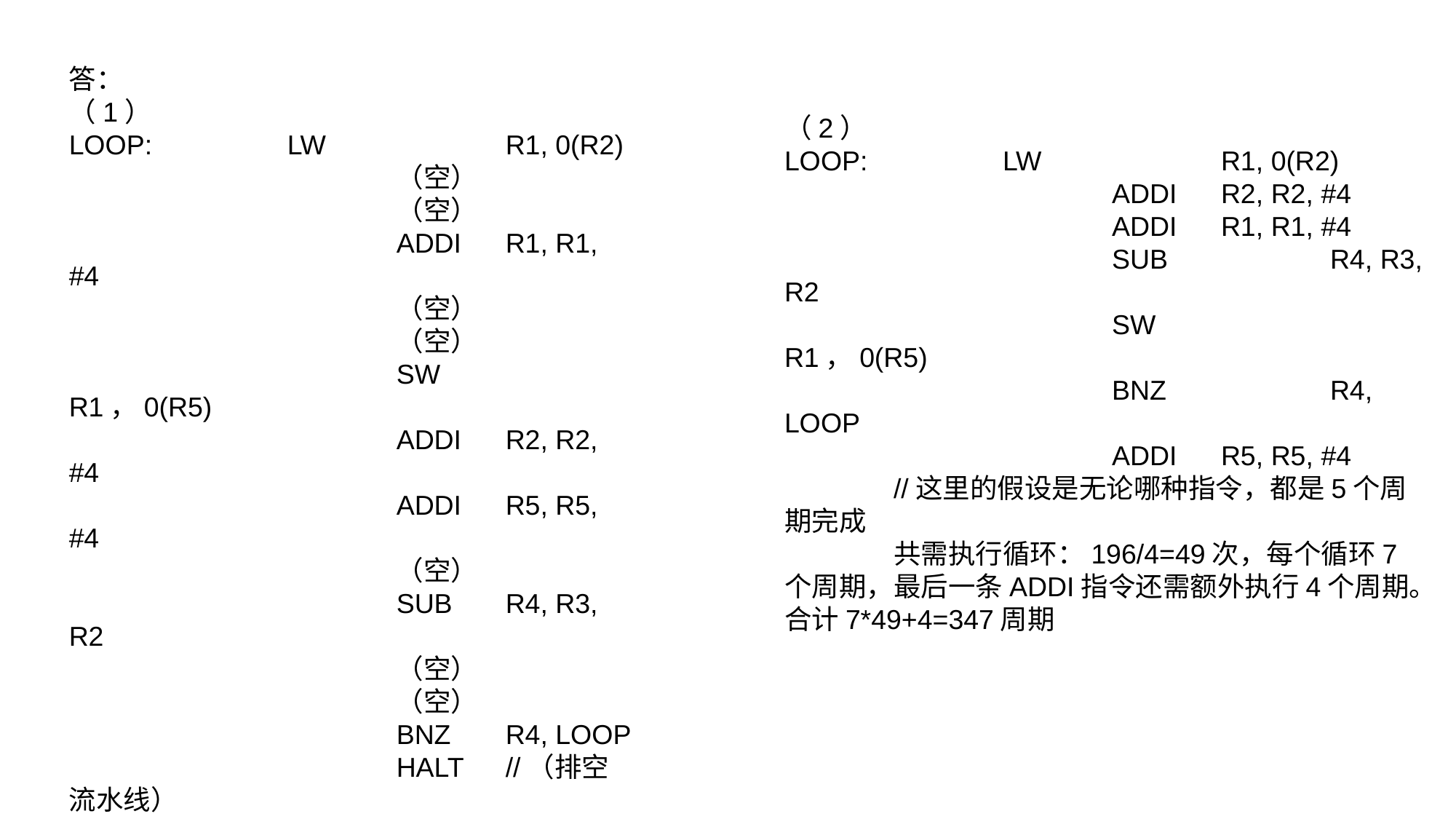

答：
（1）
LOOP:		LW		R1, 0(R2)
			（空）
			（空）
			ADDI	R1, R1, #4
			（空）
			（空）
			SW		R1，0(R5)
			ADDI	R2, R2, #4
			ADDI	R5, R5, #4
			（空）
			SUB	R4, R3, R2
			（空）
			（空）
			BNZ	R4, LOOP
			HALT	//（排空流水线）

	共需执行循环：196/4=49次，每个循环15个周期，最后一条BNZ指令还需额外执行3个周期。合计15*49+3=738周期
（2）
LOOP:		LW		R1, 0(R2)
			ADDI	R2, R2, #4
			ADDI	R1, R1, #4
			SUB		R4, R3, R2
			SW		R1，0(R5)
			BNZ		R4, LOOP
			ADDI	R5, R5, #4	//这里的假设是无论哪种指令，都是5个周期完成
	共需执行循环：196/4=49次，每个循环7个周期，最后一条ADDI指令还需额外执行4个周期。合计7*49+4=347周期